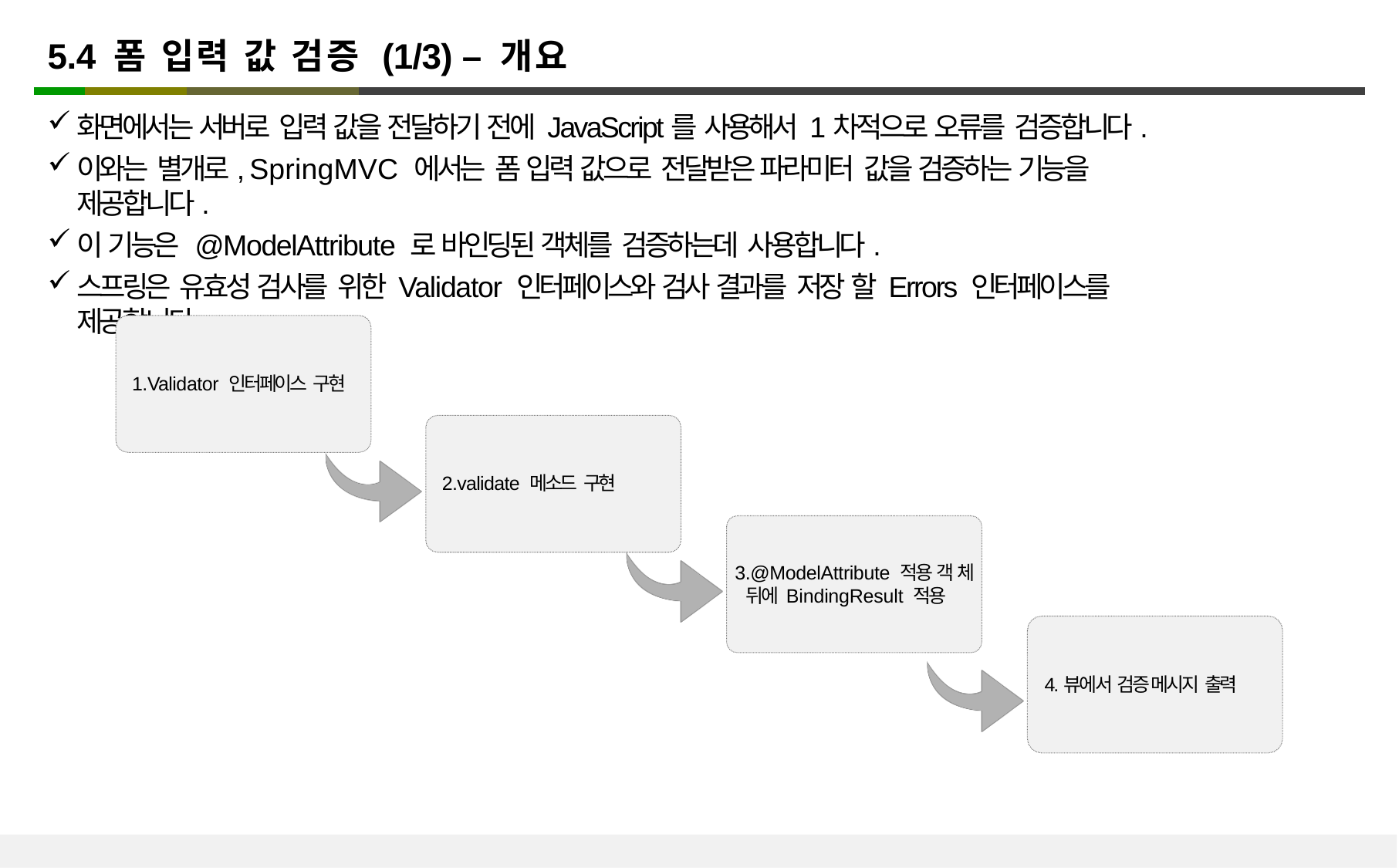

# 5.4 폼 입력 값 검증 (1/3) – 개요
화면에서는 서버로  입력 값을 전달하기 전에 JavaScript를 사용해서 1차적으로 오류를 검증합니다.
이와는 별개로, SpringMVC 에서는  폼 입력 값으로  전달받은 파라미터  값을 검증하는  기능을 제공합니다.
이 기능은 @ModelAttribute 로 바인딩된  객체를  검증하는데 사용합니다.
스프링은 유효성 검사를  위한 Validator 인터페이스와 검사 결과를  저장 할 Errors 인터페이스를 제공합니다.

1.Validator 인터페이스 구현

2.validate 메소드 구현

3.@ModelAttribute 적용 객 체 뒤에 BindingResult 적용

4.뷰에서 검증 메시지 출력